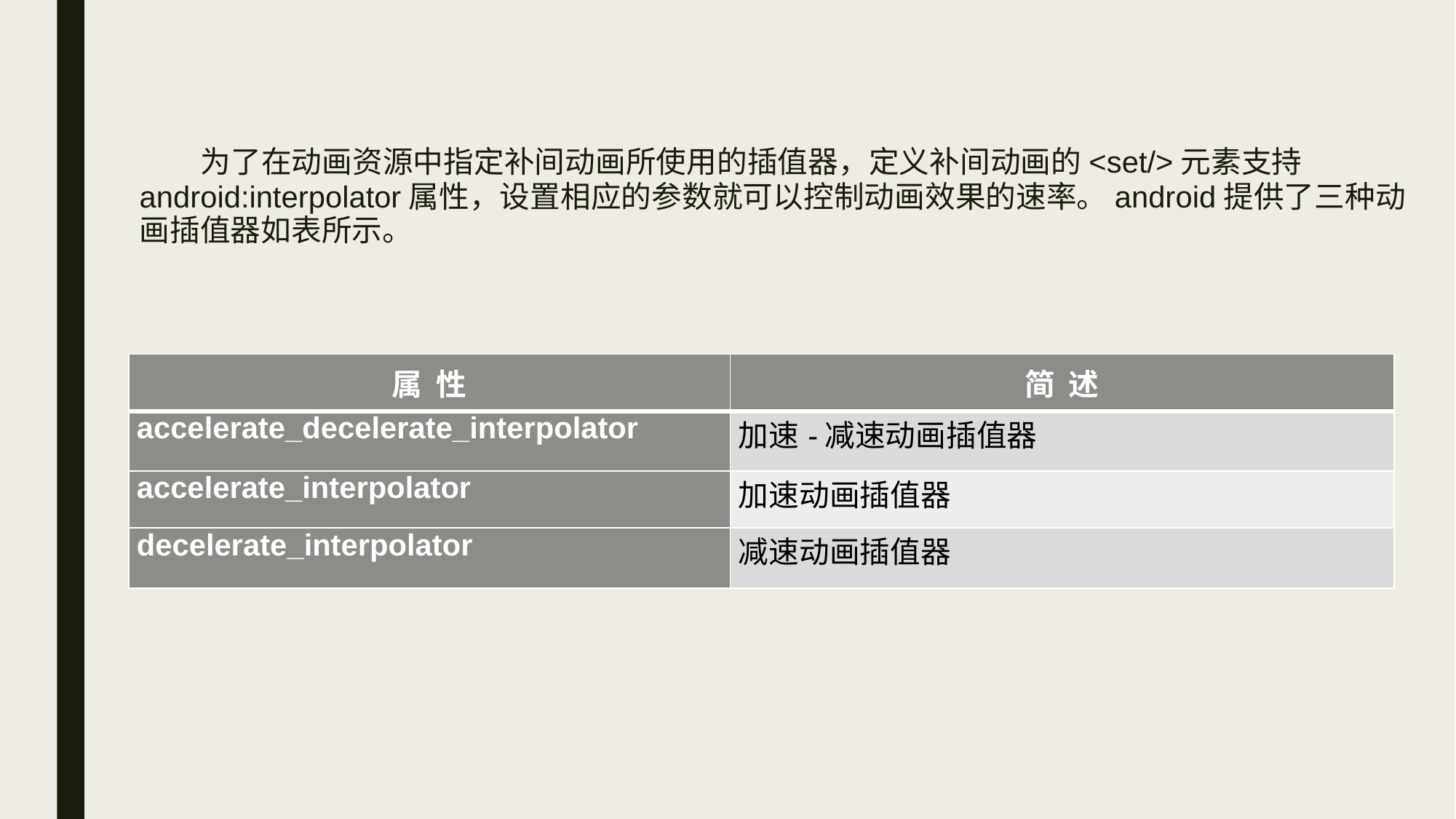

为了在动画资源中指定补间动画所使用的插值器，定义补间动画的<set/>元素支持android:interpolator属性，设置相应的参数就可以控制动画效果的速率。android提供了三种动画插值器如表所示。
| 属 性 | 简 述 |
| --- | --- |
| accelerate\_decelerate\_interpolator | 加速-减速动画插值器 |
| accelerate\_interpolator | 加速动画插值器 |
| decelerate\_interpolator | 减速动画插值器 |